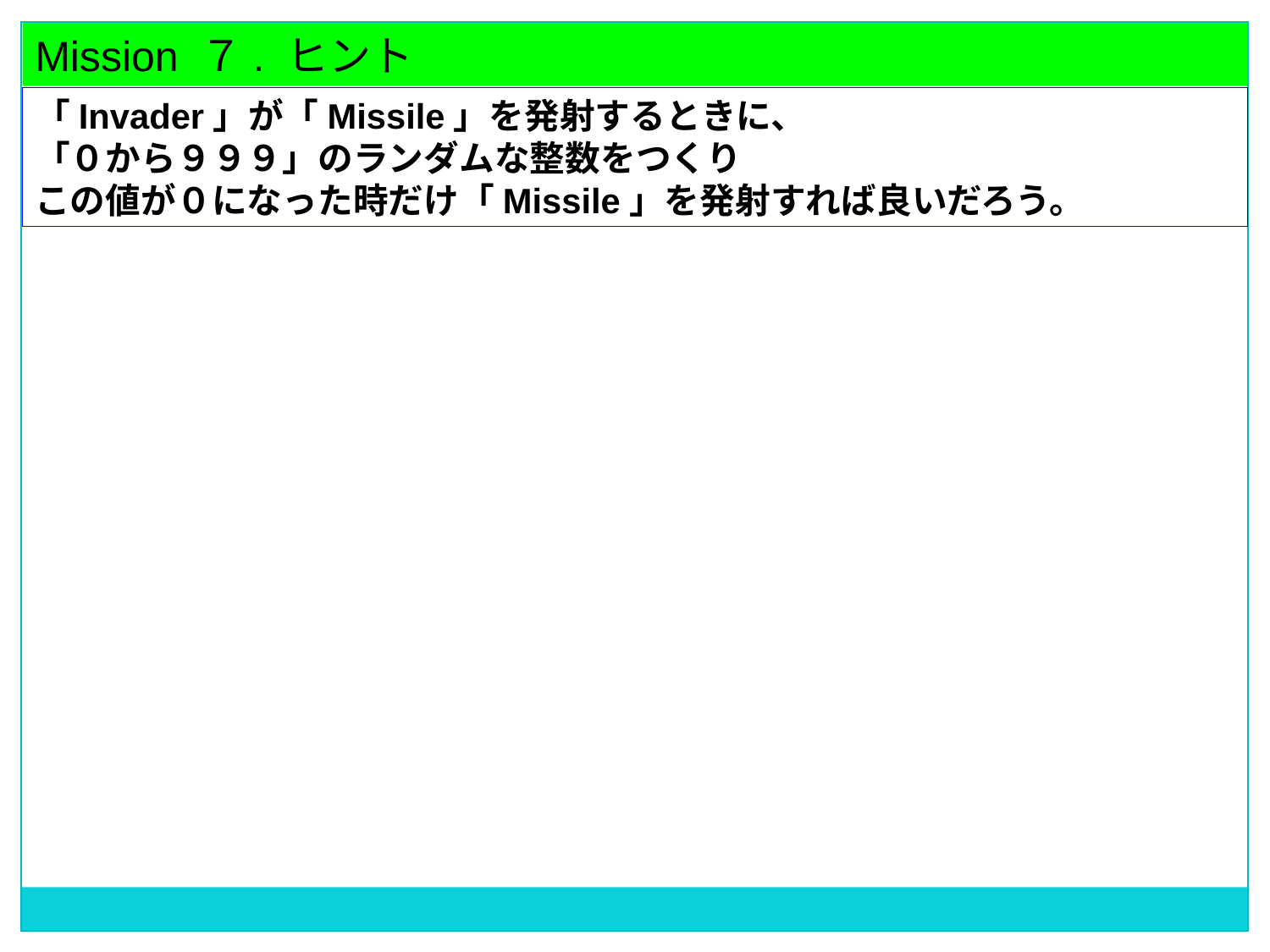

Mission ７. ヒント
「Invader」が「Missile」を発射するときに、
「０から９９９」のランダムな整数をつくり
この値が０になった時だけ「Missile」を発射すれば良いだろう。